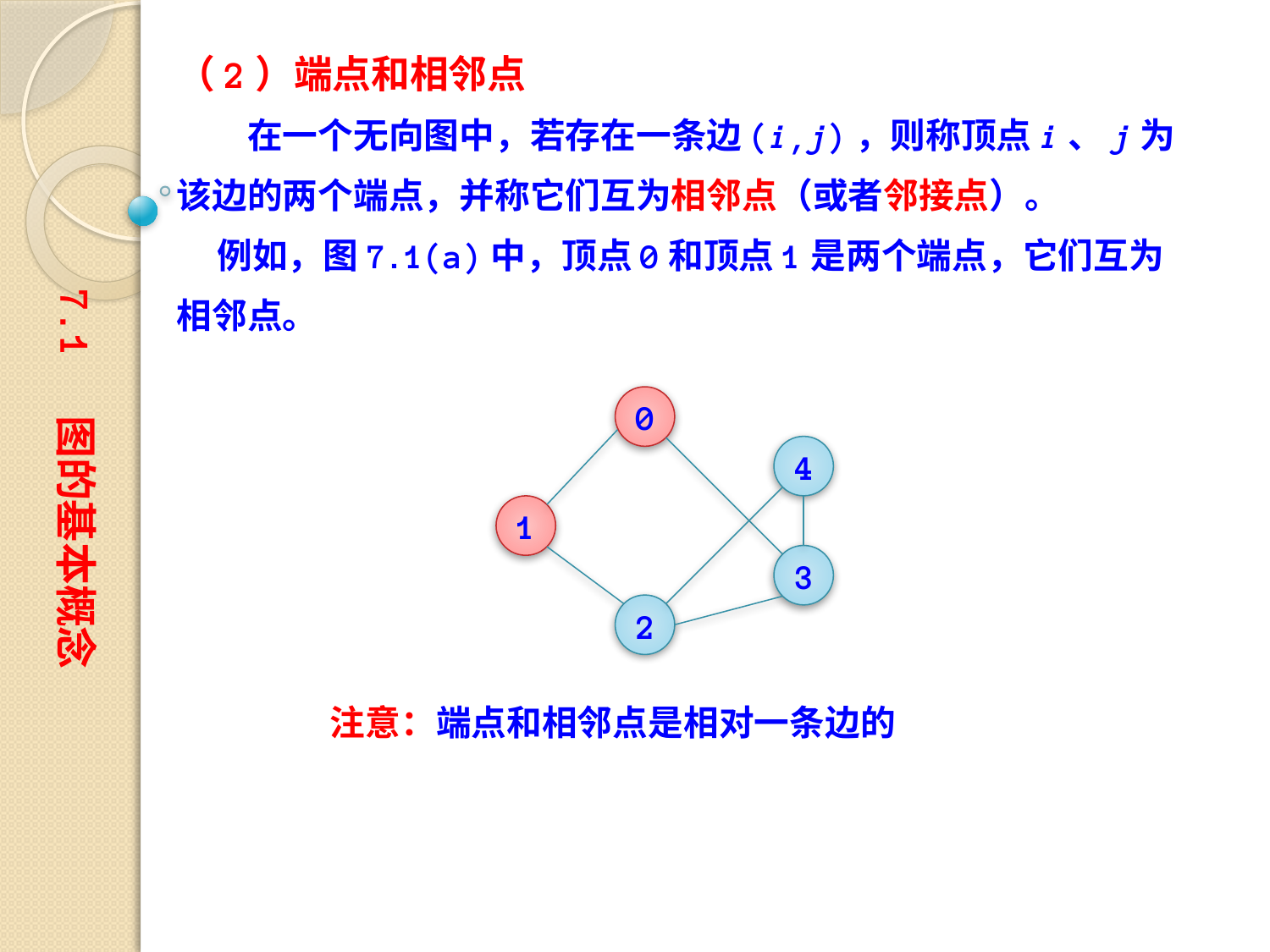

（2）端点和相邻点
　　在一个无向图中，若存在一条边(i,j)，则称顶点i、j为该边的两个端点，并称它们互为相邻点（或者邻接点）。
    例如，图7.1(a)中，顶点0和顶点1是两个端点，它们互为相邻点。
7.1  图的基本概念
0
4
1
3
2
注意：端点和相邻点是相对一条边的